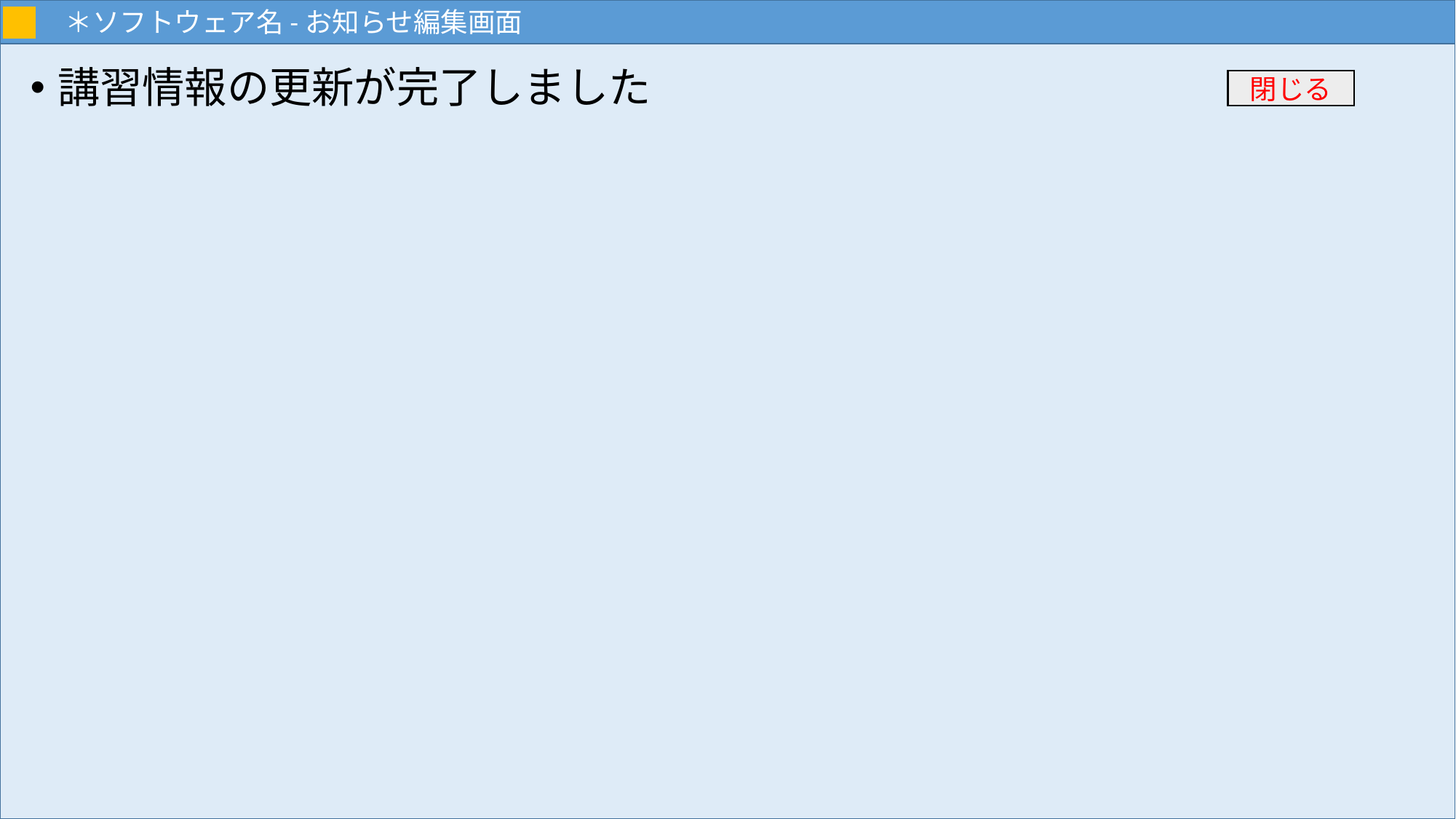

＊ソフトウェア名-お知らせ編集画面

講習情報の更新が完了しました
閉じる